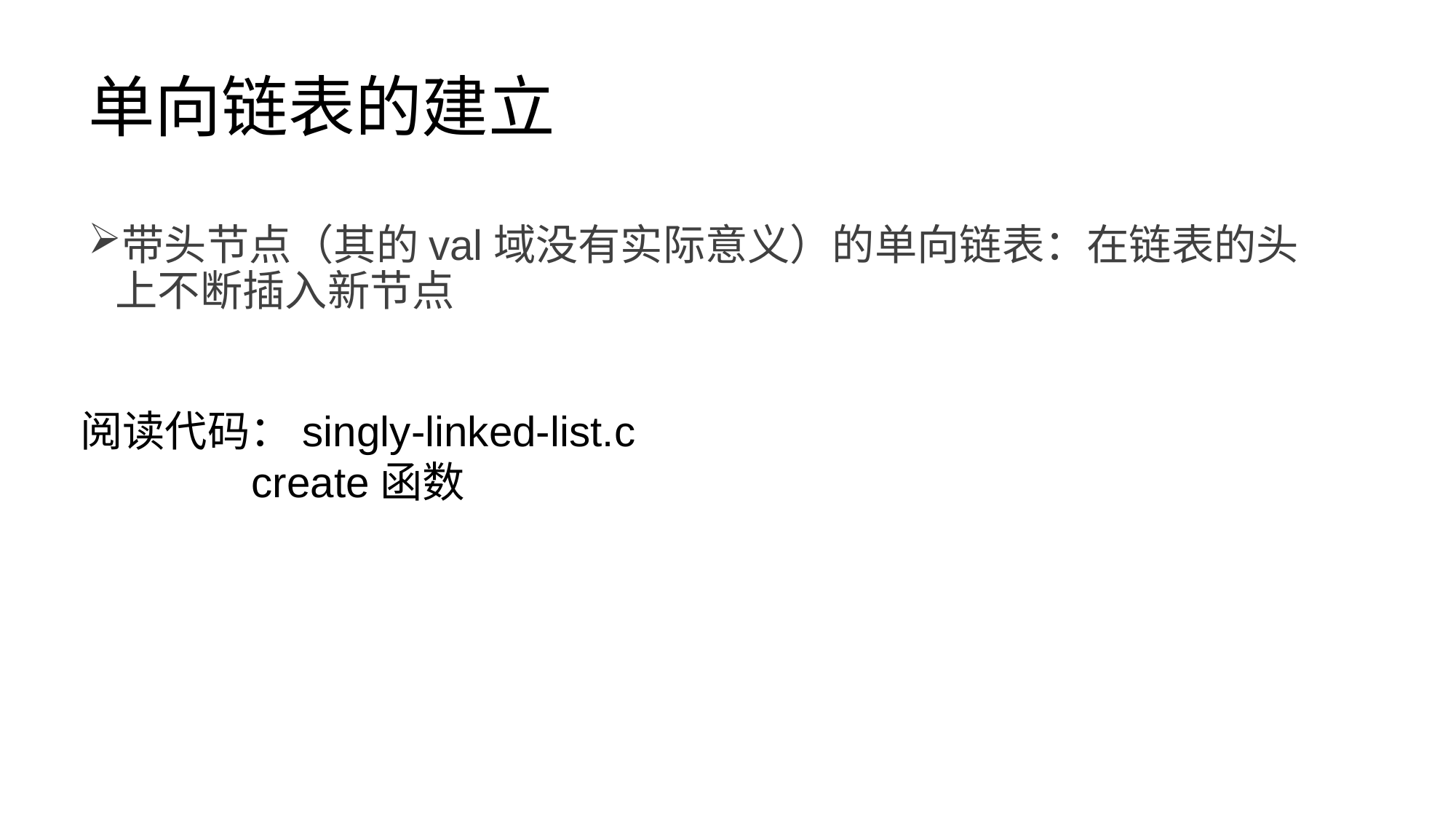

# 单向链表的建立
带头节点（其的val域没有实际意义）的单向链表：在链表的头上不断插入新节点
阅读代码：singly-linked-list.c
create函数